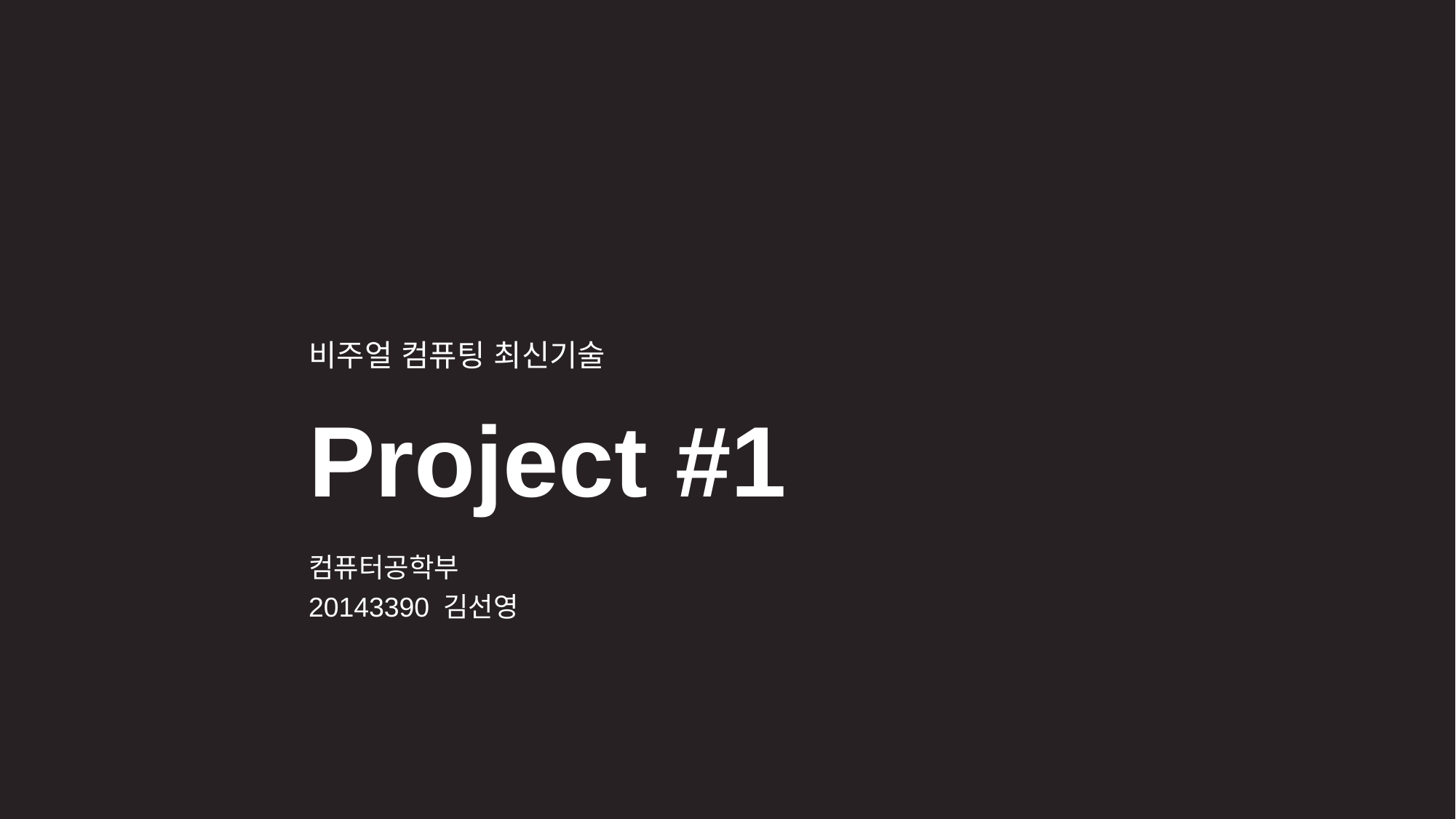

비주얼 컴퓨팅 최신기술
Project #1
컴퓨터공학부
20143390 김선영